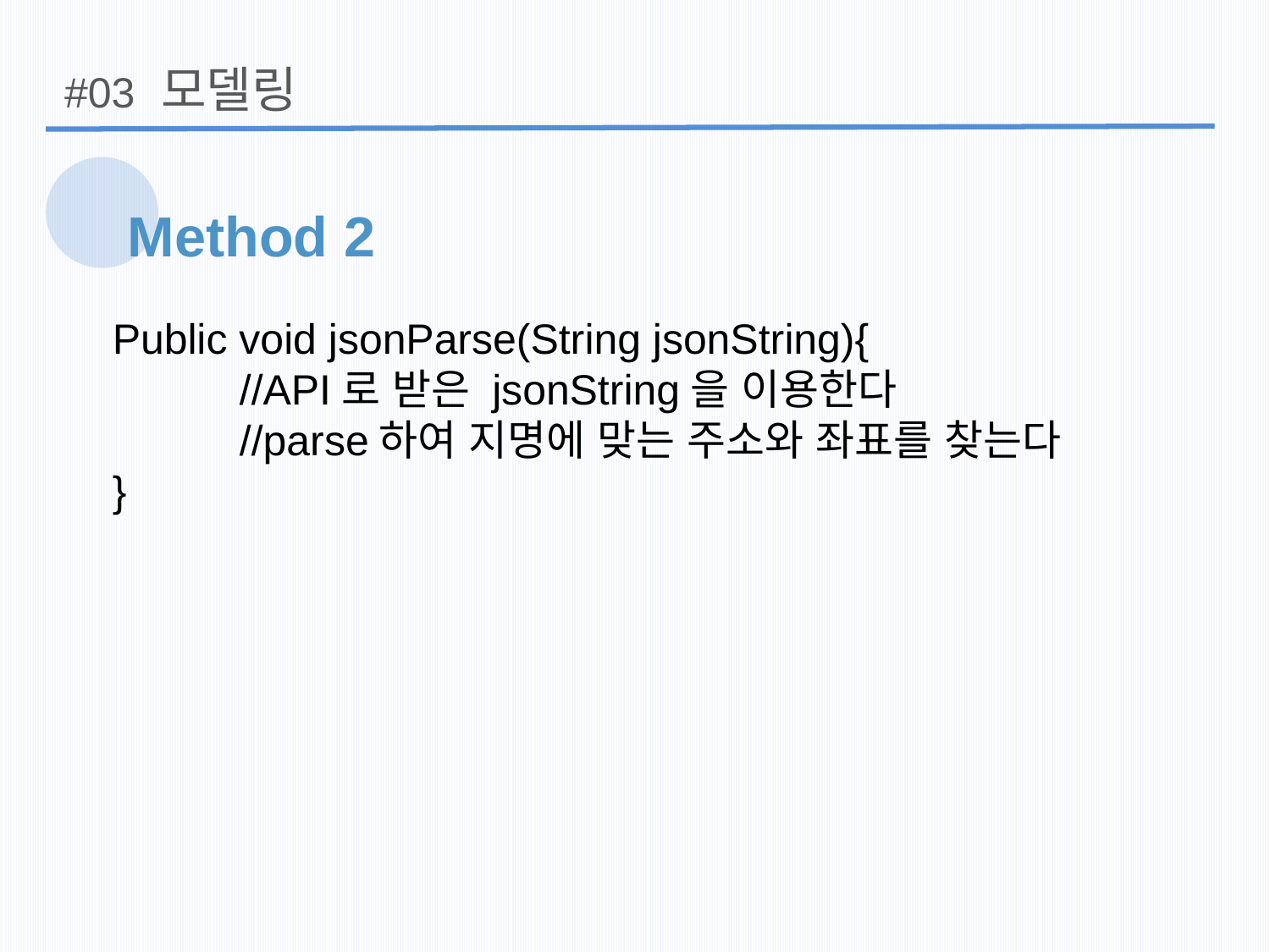

모델링
#03

Method 2
Public void jsonParse(String jsonString){
	//API로 받은 jsonString을 이용한다
	//parse하여 지명에 맞는 주소와 좌표를 찾는다
}